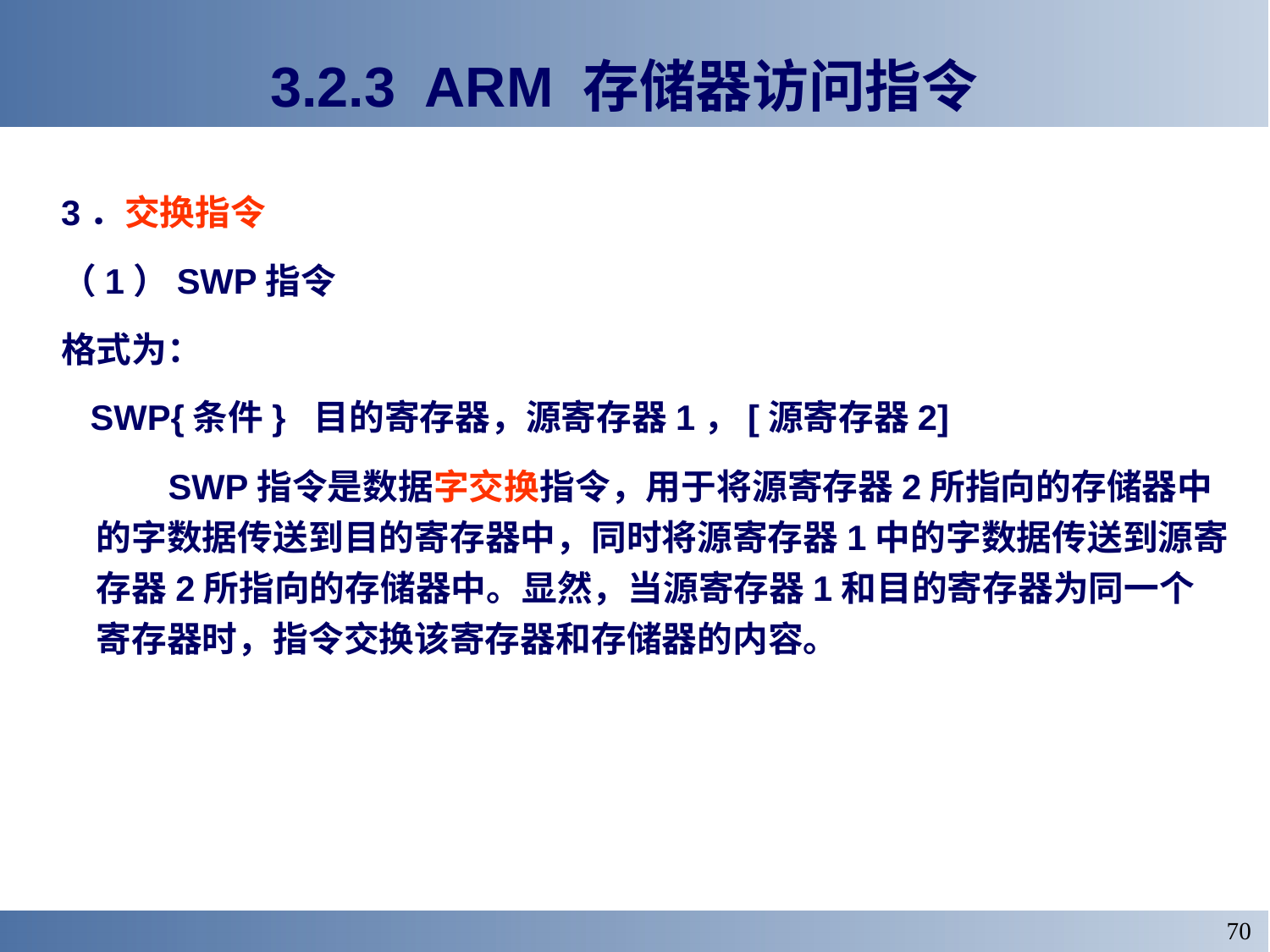

# 3.2.3  ARM 存储器访问指令
3．交换指令
（1）SWP指令
格式为：
   SWP{条件}  目的寄存器，源寄存器1，[源寄存器2]
           SWP指令是数据字交换指令，用于将源寄存器2所指向的存储器中的字数据传送到目的寄存器中，同时将源寄存器1中的字数据传送到源寄存器2所指向的存储器中。显然，当源寄存器1和目的寄存器为同一个寄存器时，指令交换该寄存器和存储器的内容。